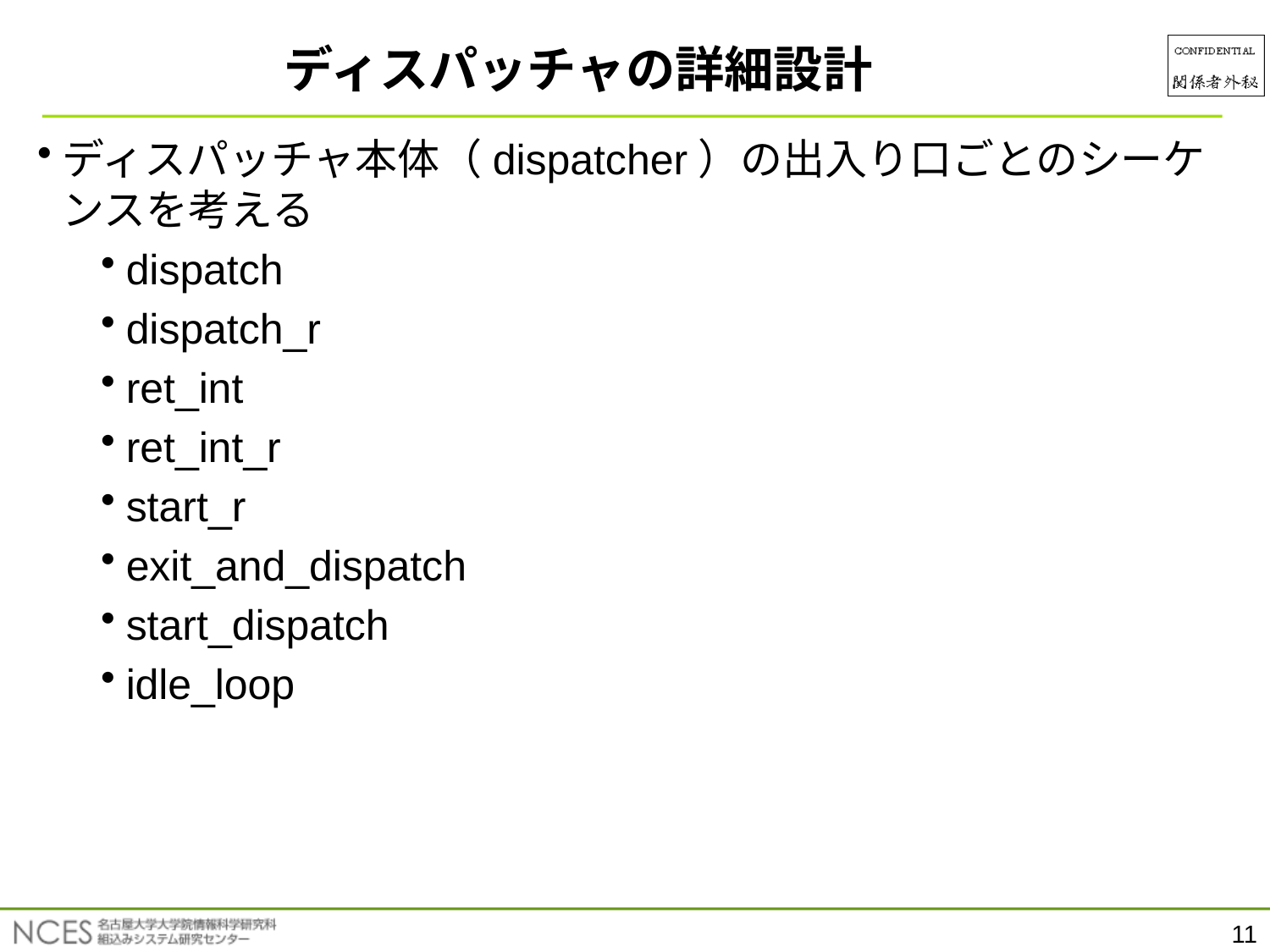

ディスパッチャの詳細設計
ディスパッチャ本体（dispatcher）の出入り口ごとのシーケンスを考える
dispatch
dispatch_r
ret_int
ret_int_r
start_r
exit_and_dispatch
start_dispatch
idle_loop

11